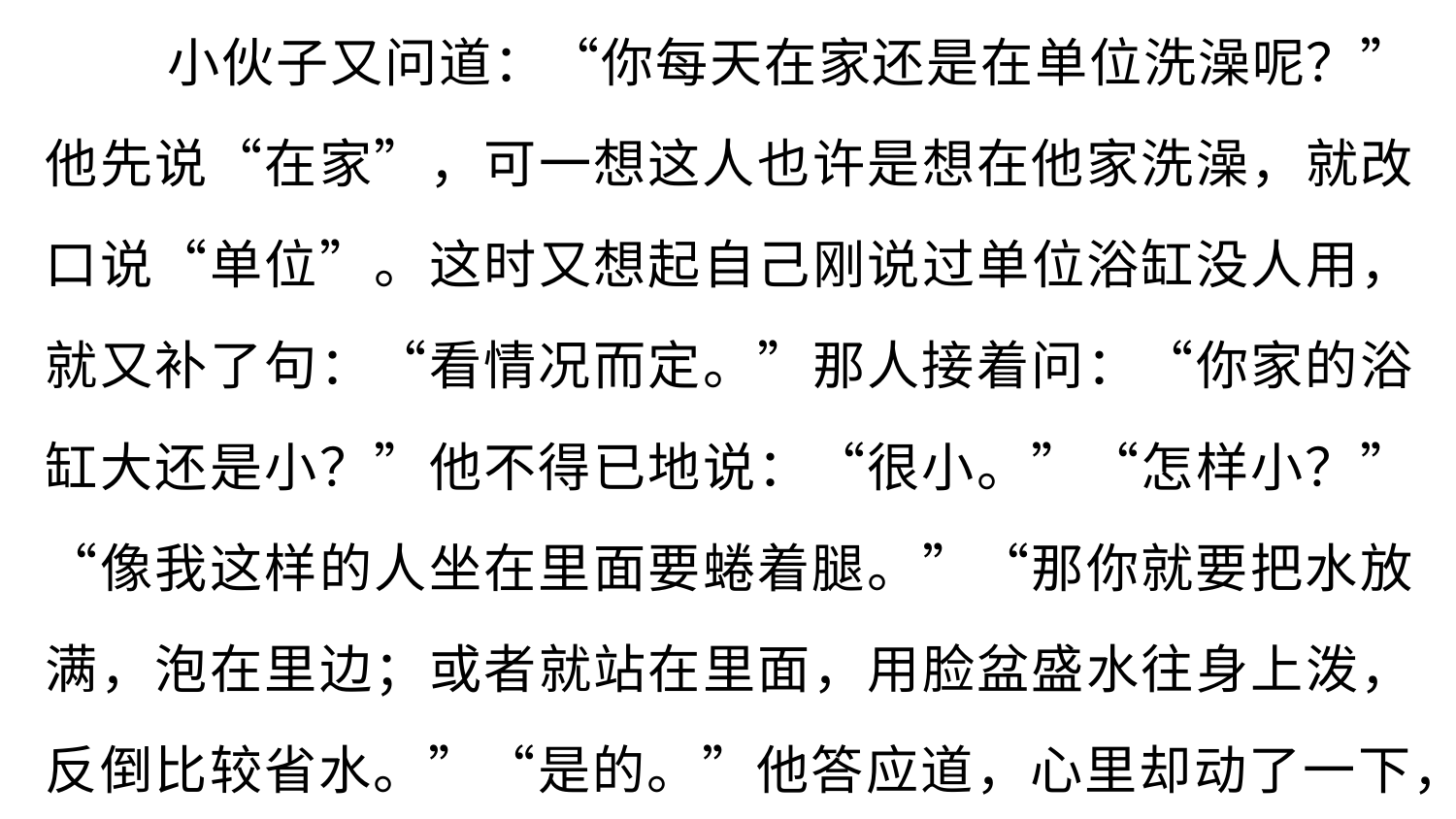

小伙子又问道：“你每天在家还是在单位洗澡呢？”他先说“在家”，可一想这人也许是想在他家洗澡，就改口说“单位”。这时又想起自己刚说过单位浴缸没人用，就又补了句：“看情况而定。”那人接着问：“你家的浴缸大还是小？”他不得已地说：“很小。”“怎样小？”“像我这样的人坐在里面要蜷着腿。”“那你就要把水放满，泡在里边；或者就站在里面，用脸盆盛水往身上泼，反倒比较省水。”“是的。”他答应道，心里却动了一下，望了一眼那